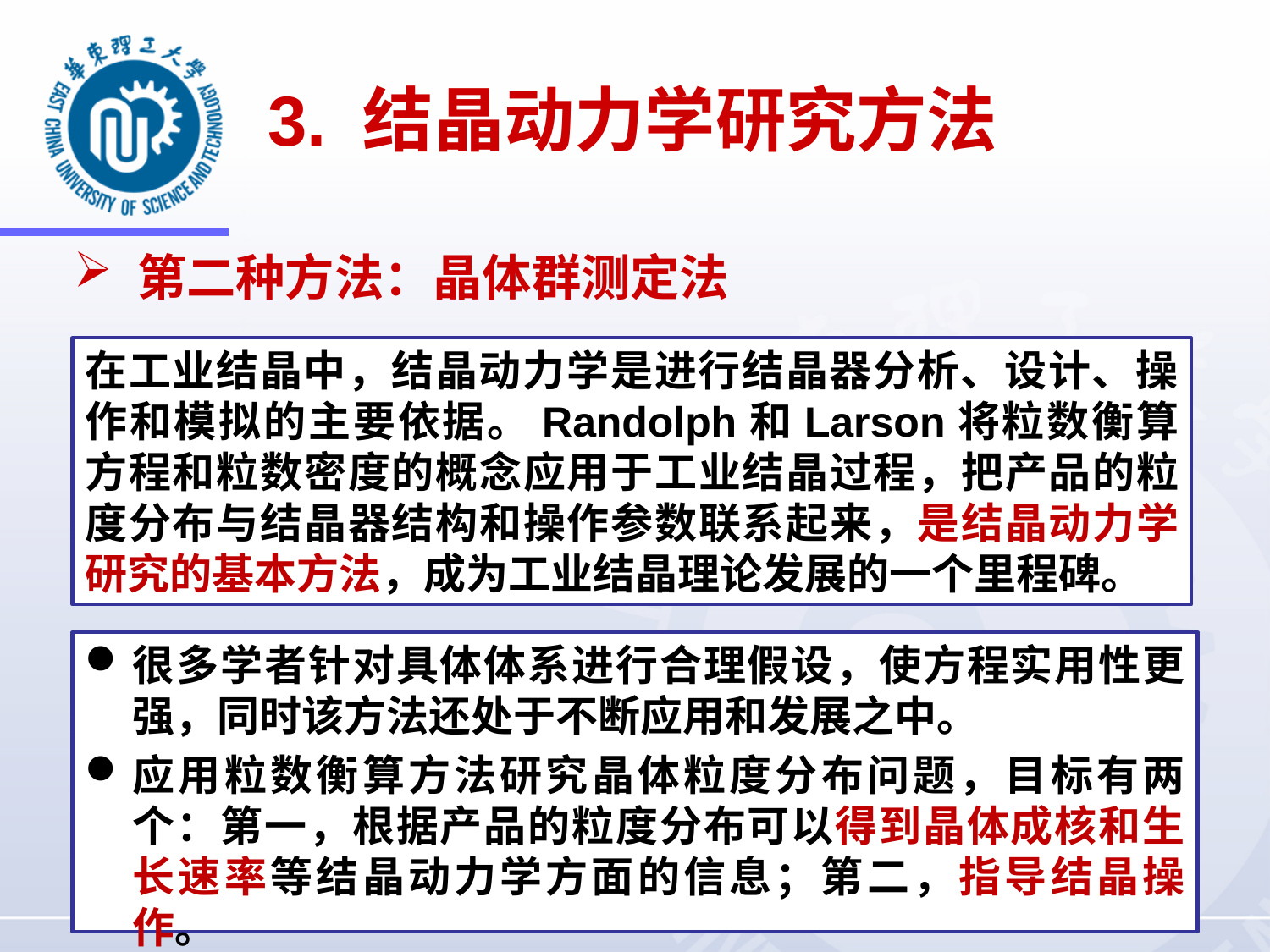

# 3. 结晶动力学研究方法
第二种方法：晶体群测定法
在工业结晶中，结晶动力学是进行结晶器分析、设计、操作和模拟的主要依据。Randolph和Larson将粒数衡算方程和粒数密度的概念应用于工业结晶过程，把产品的粒度分布与结晶器结构和操作参数联系起来，是结晶动力学研究的基本方法，成为工业结晶理论发展的一个里程碑。

很多学者针对具体体系进行合理假设，使方程实用性更强，同时该方法还处于不断应用和发展之中。
应用粒数衡算方法研究晶体粒度分布问题，目标有两个：第一，根据产品的粒度分布可以得到晶体成核和生长速率等结晶动力学方面的信息；第二，指导结晶操作。